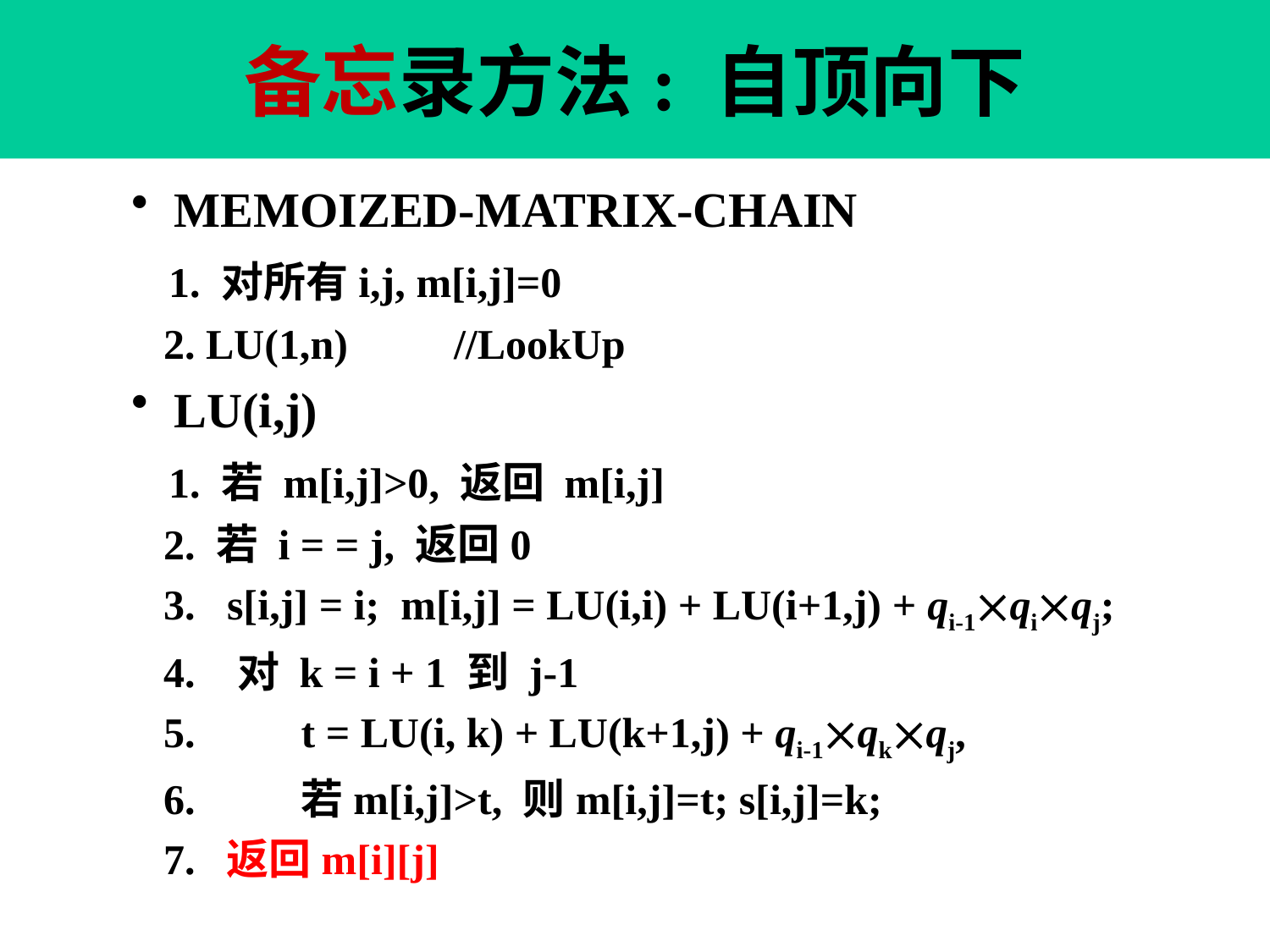

# 备忘录方法: 自顶向下
 MEMOIZED-MATRIX-CHAIN
   1. 对所有i,j, m[i,j]=0
   2. LU(1,n)          //LookUp
 LU(i,j)
   1. 若 m[i,j]>0, 返回 m[i,j]
   2. 若 i = = j, 返回0
   3.   s[i,j] = i;  m[i,j] = LU(i,i) + LU(i+1,j) + qi-1×qi×qj;
   4.   对 k = i + 1 到 j-1
   5.          t = LU(i, k) + LU(k+1,j) + qi-1×qk×qj,
   6.         若m[i,j]>t, 则m[i,j]=t; s[i,j]=k;
   7.  返回m[i][j]